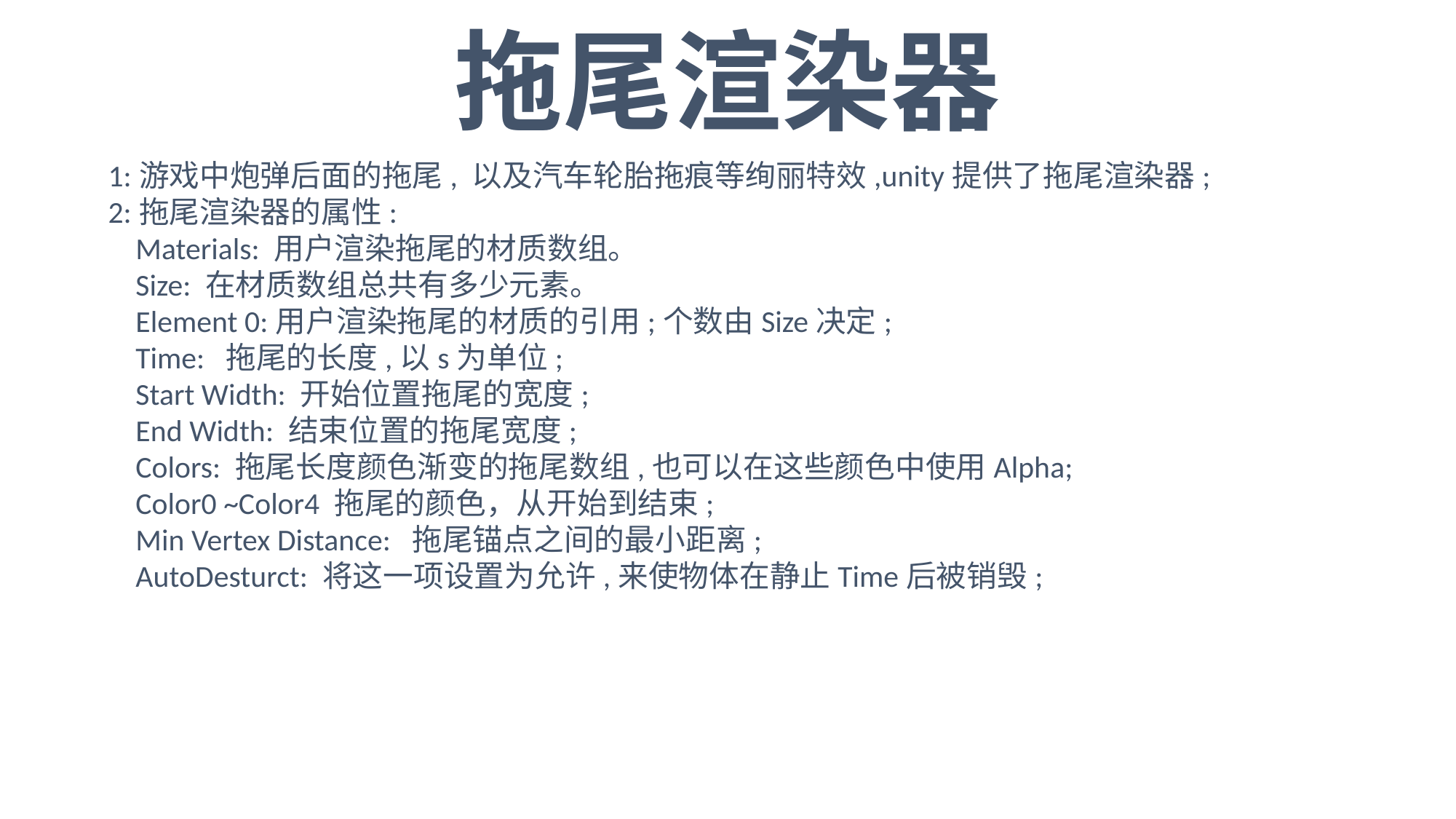

拖尾渲染器
1:游戏中炮弹后面的拖尾, 以及汽车轮胎拖痕等绚丽特效,unity提供了拖尾渲染器;
2:拖尾渲染器的属性:
    Materials: 用户渲染拖尾的材质数组。
    Size: 在材质数组总共有多少元素。
    Element 0:用户渲染拖尾的材质的引用;个数由Size决定;
    Time:  拖尾的长度,以s为单位;
    Start Width: 开始位置拖尾的宽度;
    End Width: 结束位置的拖尾宽度;
    Colors: 拖尾长度颜色渐变的拖尾数组,也可以在这些颜色中使用Alpha;
    Color0 ~Color4 拖尾的颜色，从开始到结束;
    Min Vertex Distance:  拖尾锚点之间的最小距离;
    AutoDesturct: 将这一项设置为允许,来使物体在静止Time后被销毁;
1